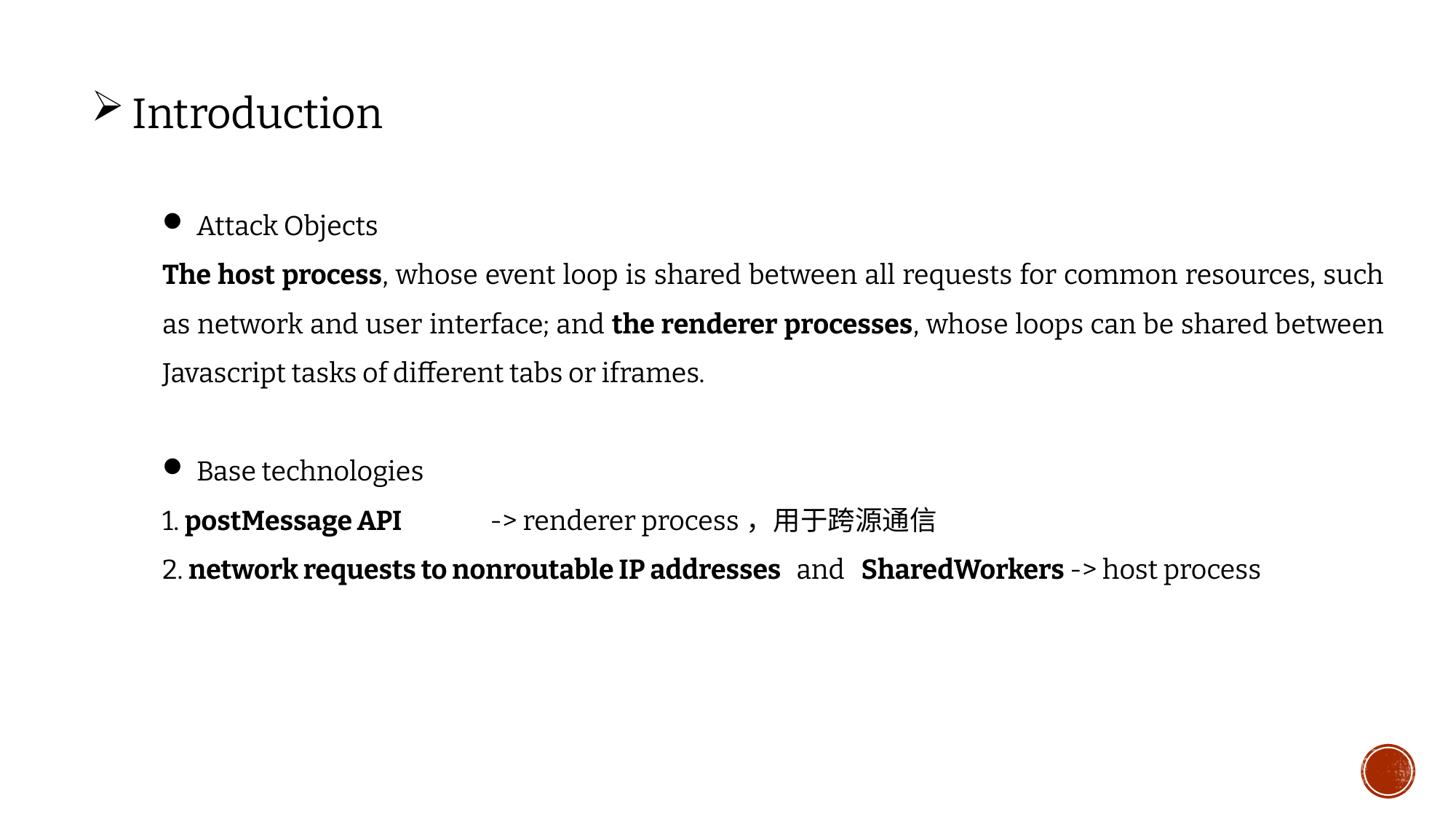

Introduction
Attack Objects
The host process, whose event loop is shared between all requests for common resources, such as network and user interface; and the renderer processes, whose loops can be shared between Javascript tasks of different tabs or iframes.

Base technologies
1. postMessage API	-> renderer process，用于跨源通信
2. network requests to nonroutable IP addresses   and   SharedWorkers -> host process